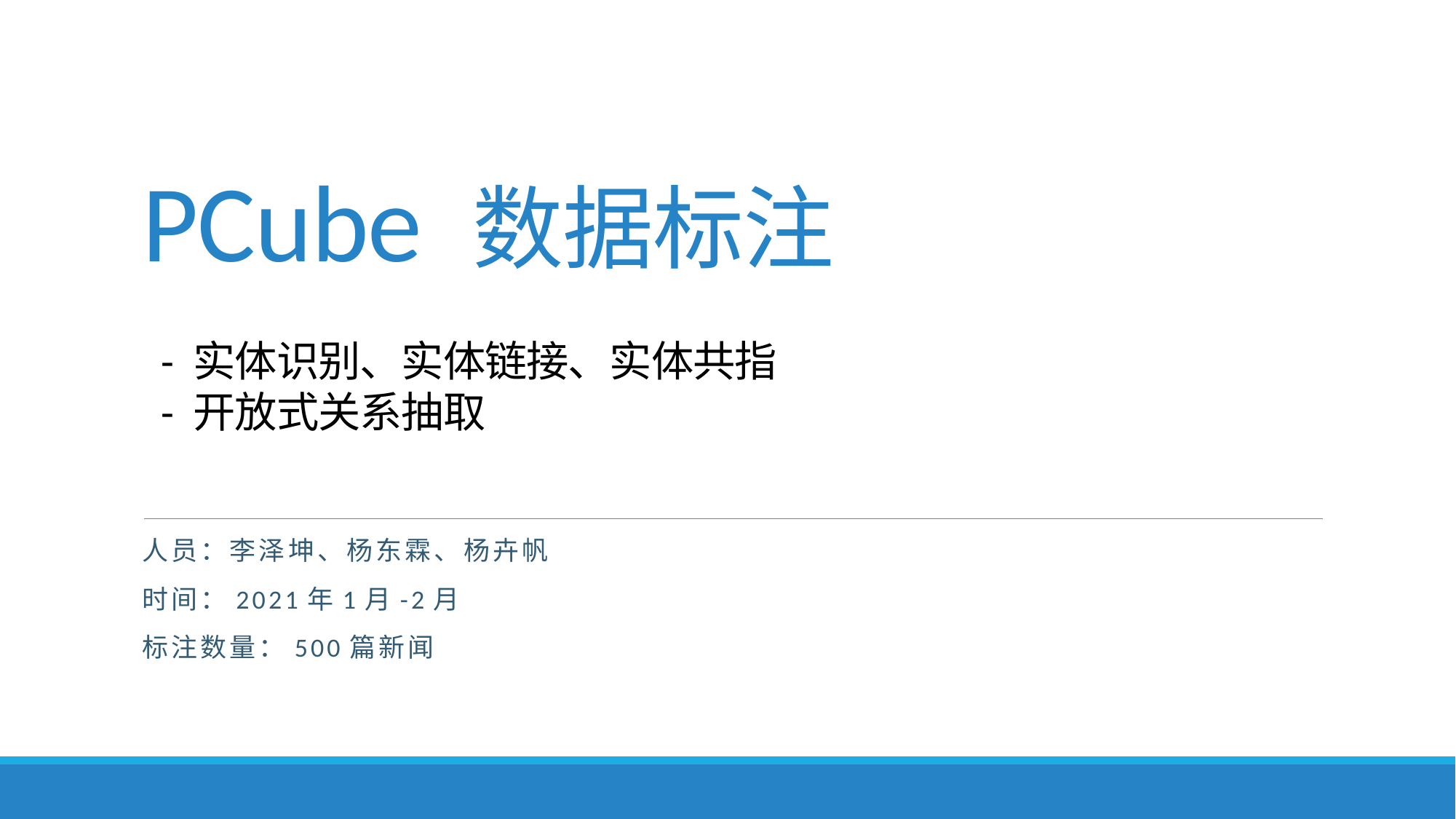

# PCube 数据标注 - 实体识别、实体链接、实体共指 - 开放式关系抽取
人员：李泽坤、杨东霖、杨卉帆
时间：2021年1月-2月
标注数量：500篇新闻